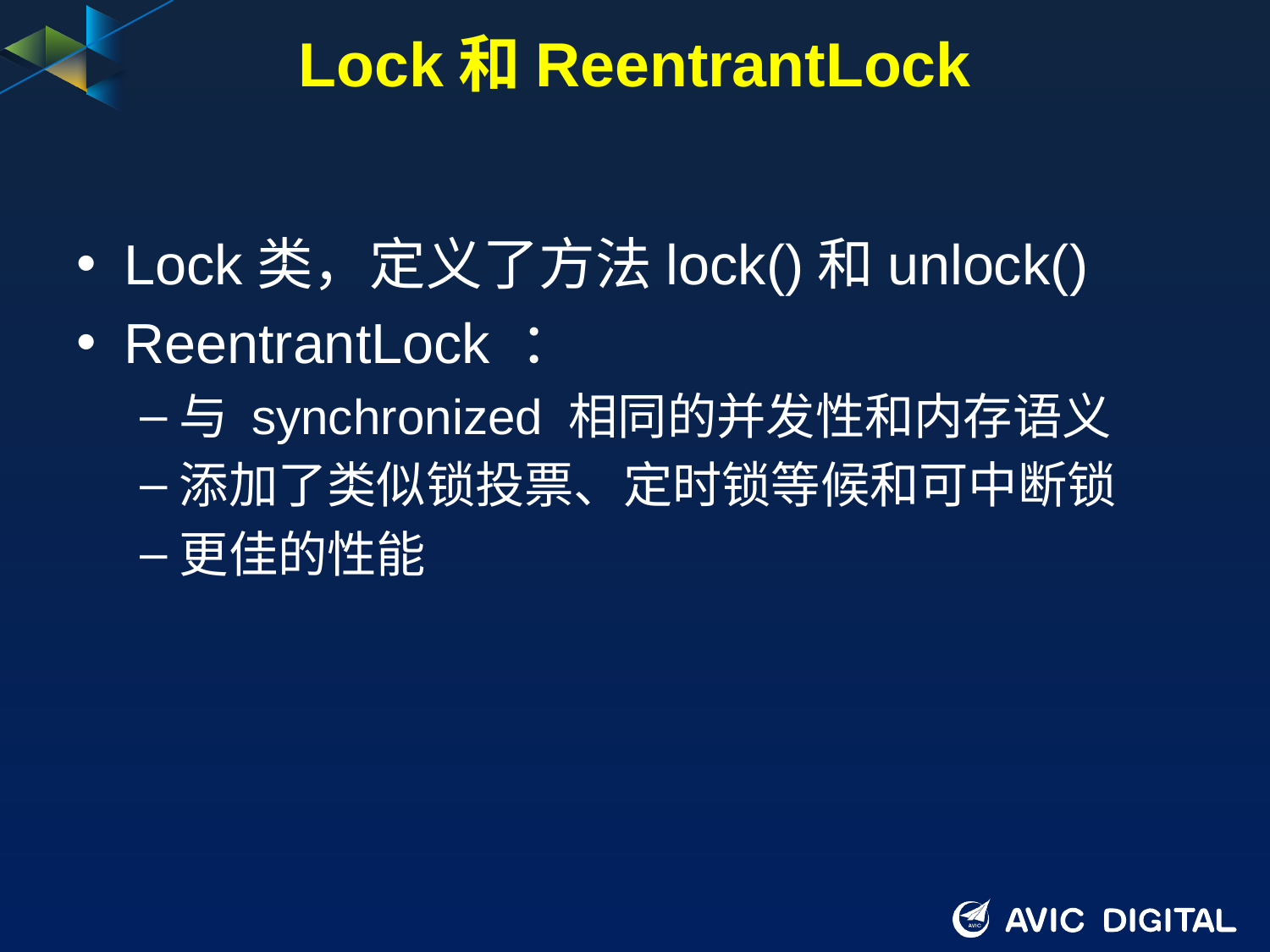

# Lock和ReentrantLock
Lock类，定义了方法lock()和unlock()
ReentrantLock ：
与 synchronized 相同的并发性和内存语义
添加了类似锁投票、定时锁等候和可中断锁
更佳的性能